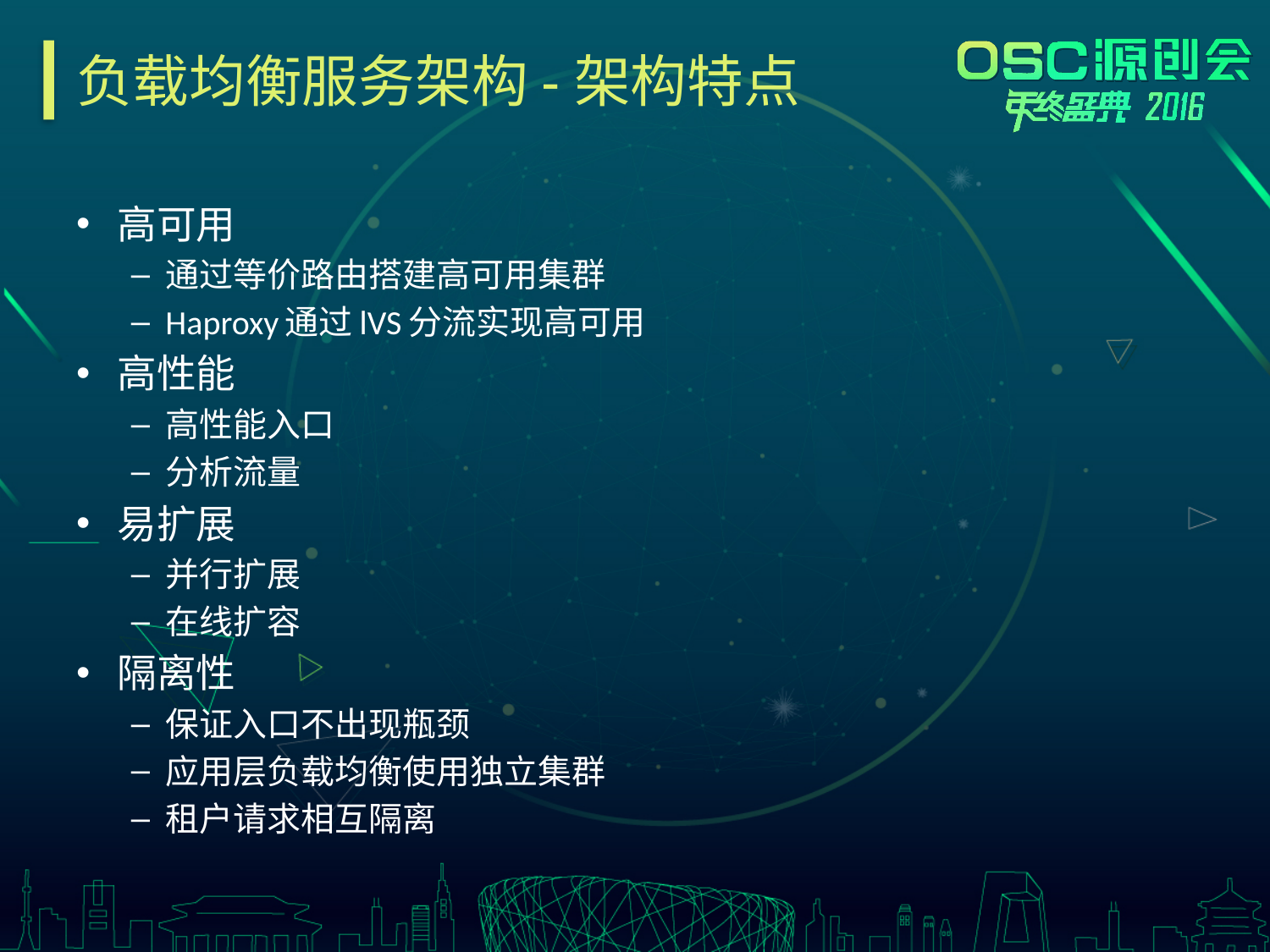

# 负载均衡服务架构-架构特点
高可用
通过等价路由搭建高可用集群
Haproxy通过lVS分流实现高可用
高性能
高性能入口
分析流量
易扩展
并行扩展
在线扩容
隔离性
保证入口不出现瓶颈
应用层负载均衡使用独立集群
租户请求相互隔离